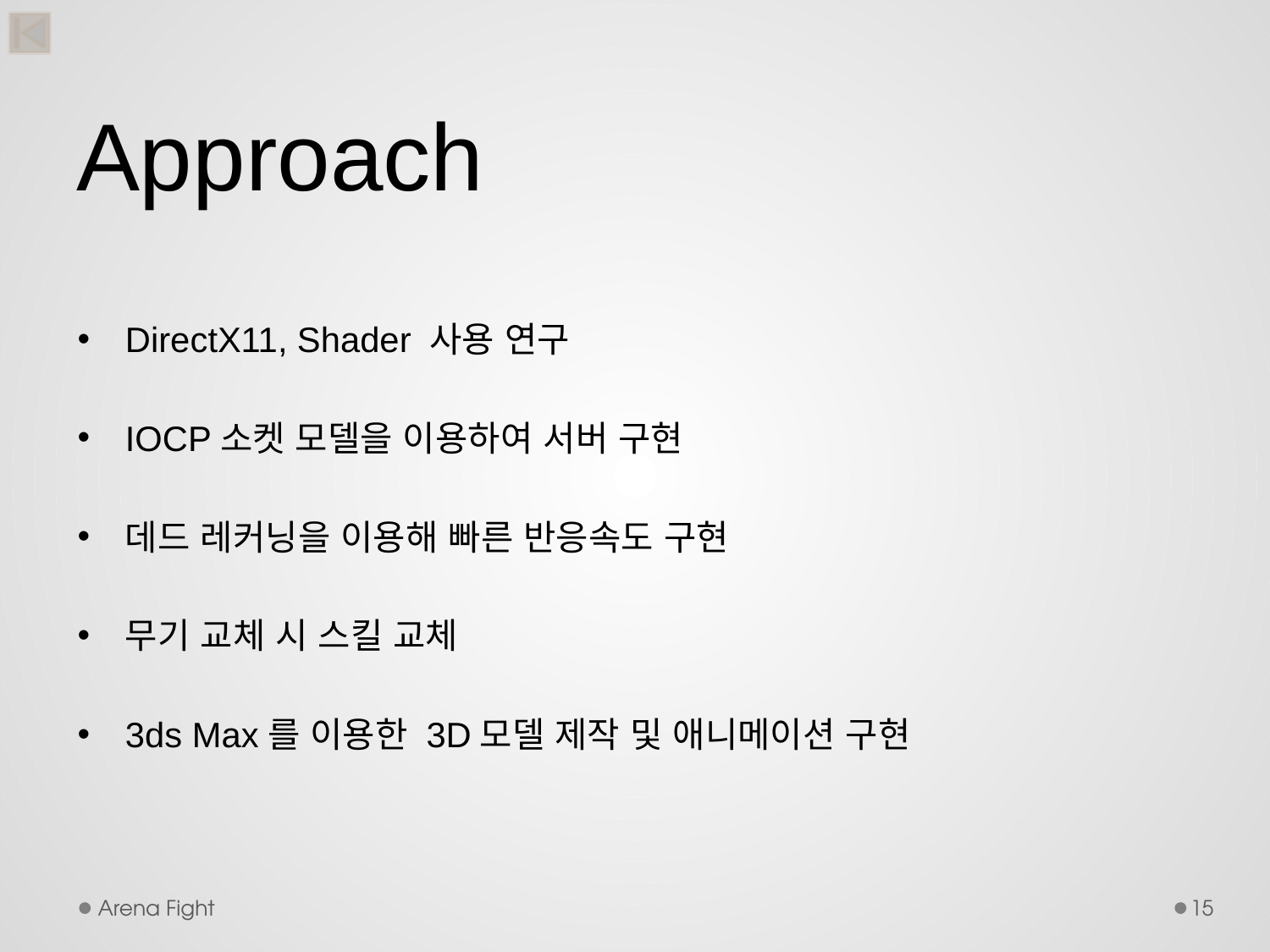

# Approach

DirectX11, Shader 사용 연구

IOCP소켓 모델을 이용하여 서버 구현

데드 레커닝을 이용해 빠른 반응속도 구현

무기 교체 시 스킬 교체

3ds Max를 이용한 3D모델 제작 및 애니메이션 구현
Arena Fight
15